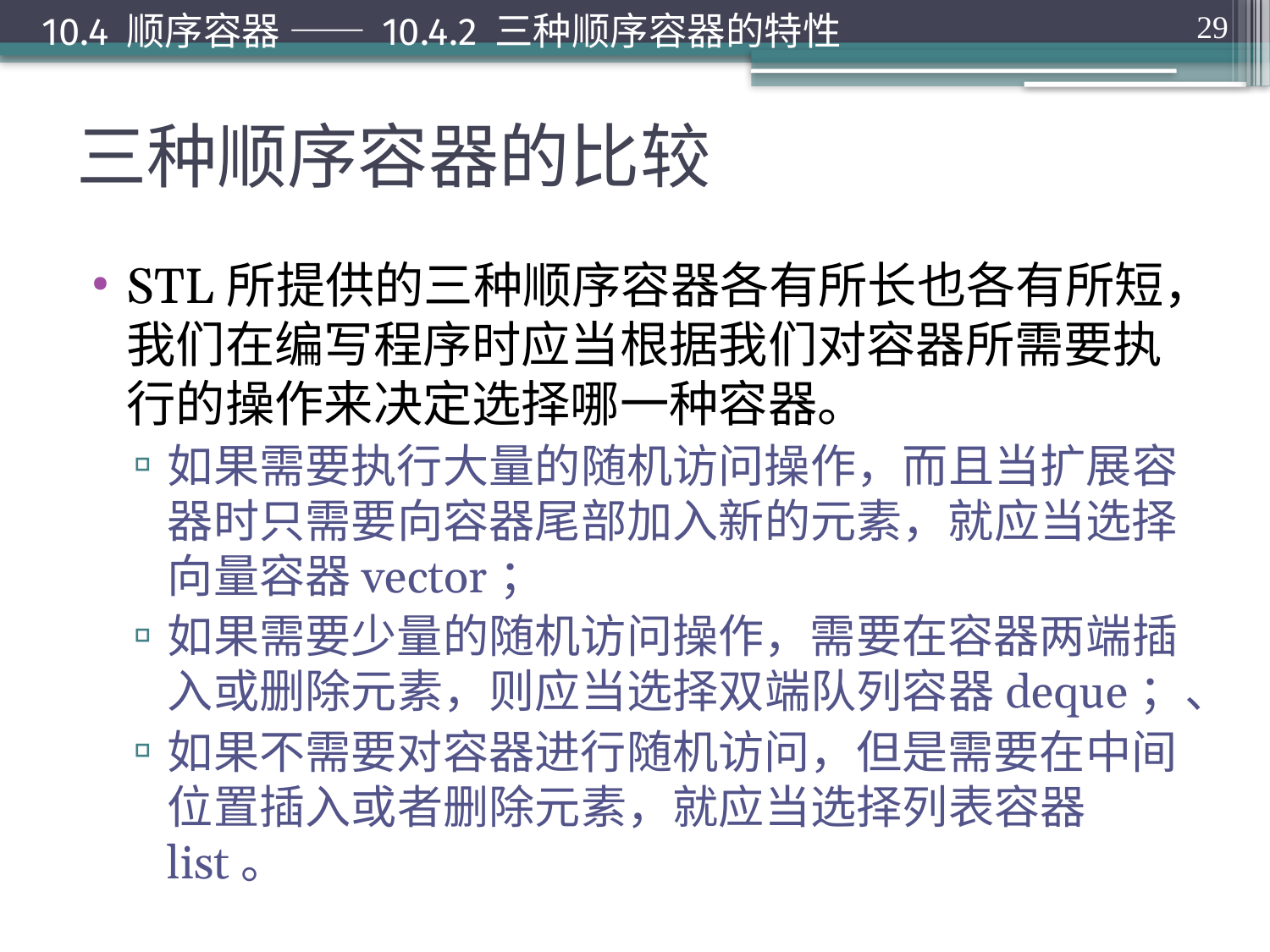

10.4 顺序容器 —— 10.4.2 三种顺序容器的特性
29
# 三种顺序容器的比较
STL所提供的三种顺序容器各有所长也各有所短，我们在编写程序时应当根据我们对容器所需要执行的操作来决定选择哪一种容器。
如果需要执行大量的随机访问操作，而且当扩展容器时只需要向容器尾部加入新的元素，就应当选择向量容器vector；
如果需要少量的随机访问操作，需要在容器两端插入或删除元素，则应当选择双端队列容器deque；、
如果不需要对容器进行随机访问，但是需要在中间位置插入或者删除元素，就应当选择列表容器list。